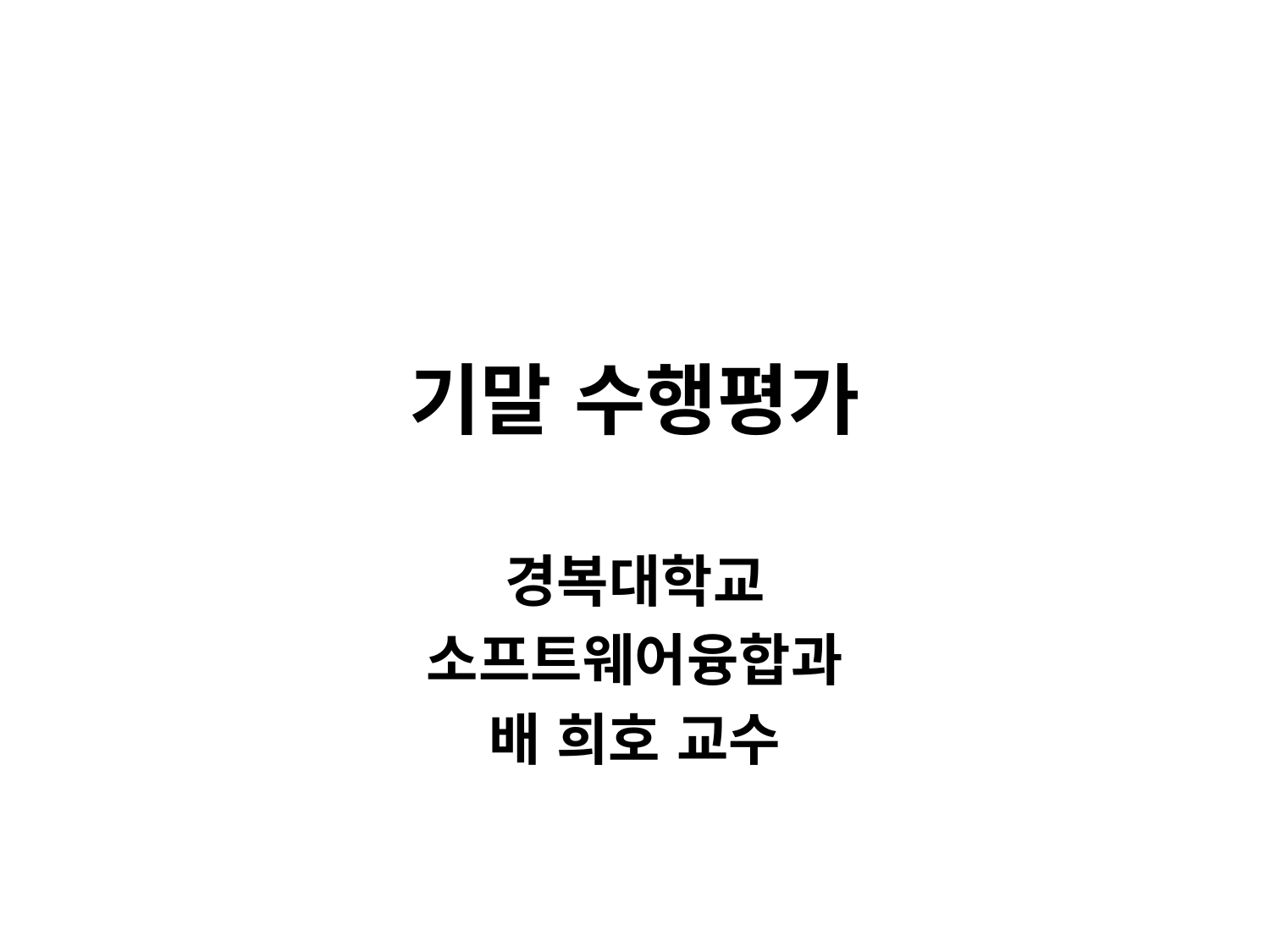

# 기말 수행평가
경복대학교
소프트웨어융합과
배 희호 교수